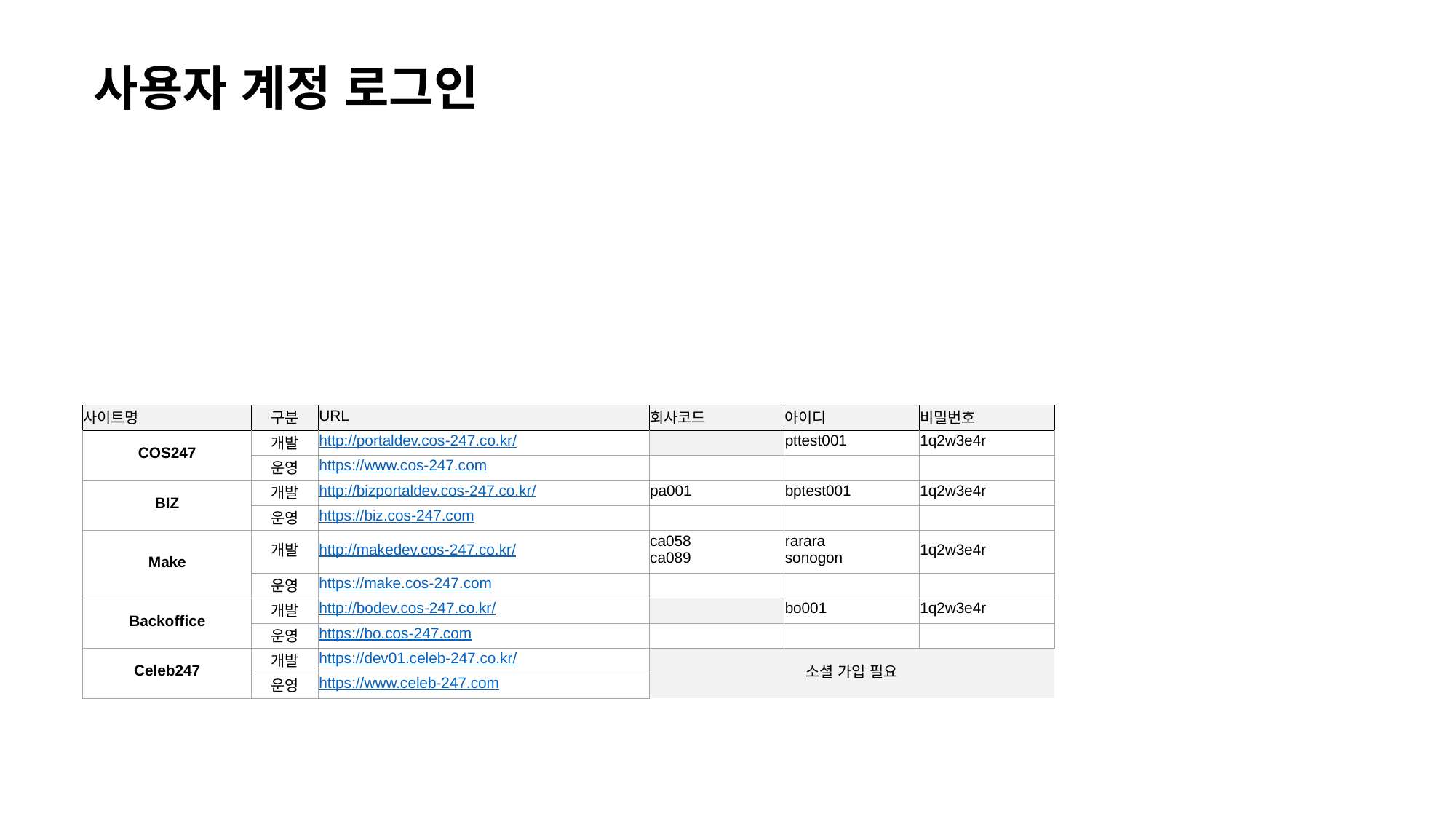

사용자 계정 로그인
| 사이트명 | 구분 | URL | 회사코드 | 아이디 | 비밀번호 |
| --- | --- | --- | --- | --- | --- |
| COS247 | 개발 | http://portaldev.cos-247.co.kr/ |  | pttest001 | 1q2w3e4r |
|  | 운영 | https://www.cos-247.com |  |  |  |
| BIZ | 개발 | http://bizportaldev.cos-247.co.kr/ | pa001 | bptest001 | 1q2w3e4r |
|  | 운영 | https://biz.cos-247.com |  |  |  |
| Make | 개발 | http://makedev.cos-247.co.kr/ | ca058 ca089 | rarara sonogon | 1q2w3e4r |
|  | 운영 | https://make.cos-247.com |  |  |  |
| Backoffice | 개발 | http://bodev.cos-247.co.kr/ |  | bo001 | 1q2w3e4r |
|  | 운영 | https://bo.cos-247.com |  |  |  |
| Celeb247 | 개발 | https://dev01.celeb-247.co.kr/ | 소셜 가입 필요 |  |  |
|  | 운영 | https://www.celeb-247.com |  |  |  |